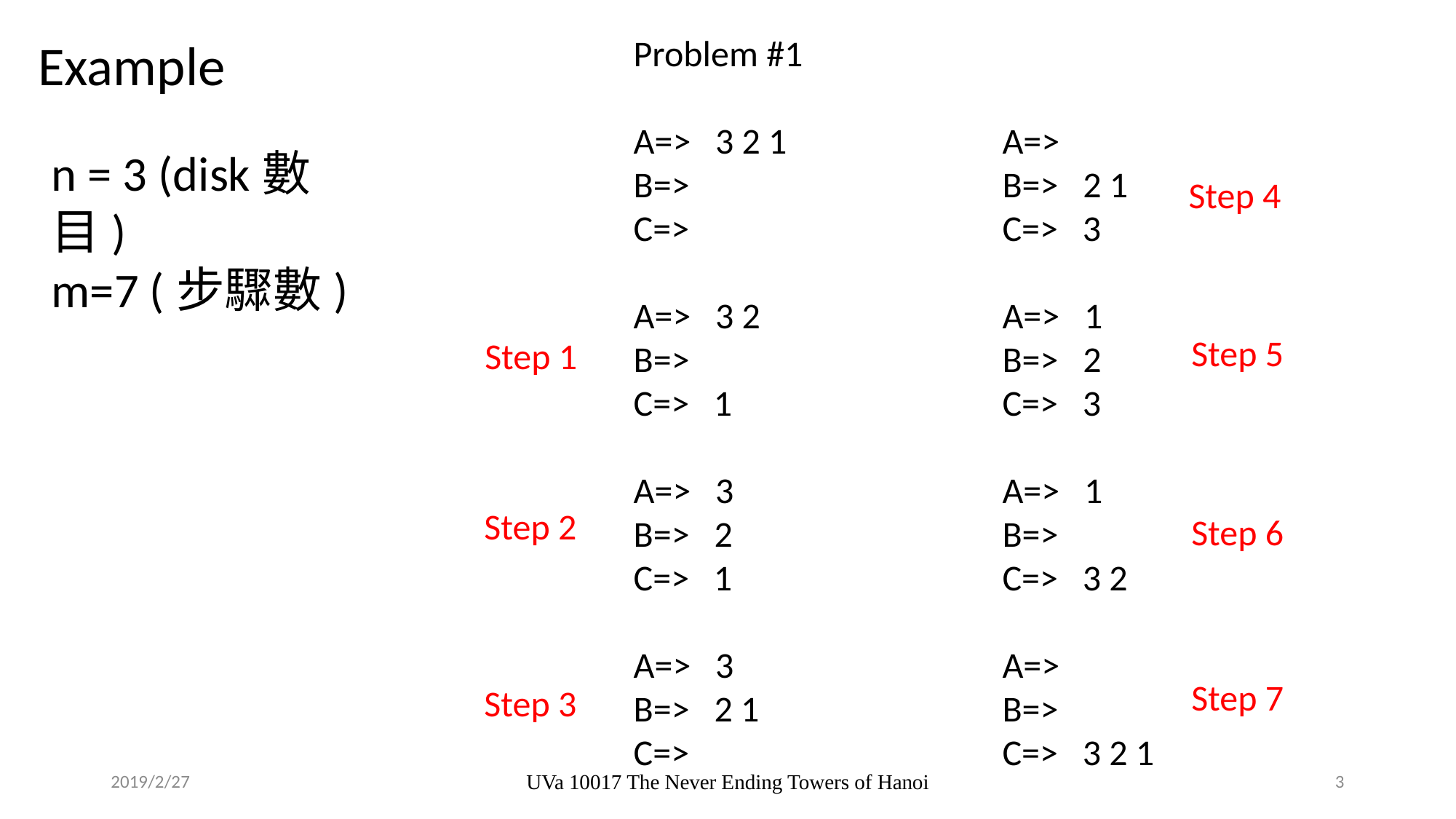

Problem #1

A=>   3 2 1
B=>
C=>

A=>   3 2
B=>
C=>   1

A=>   3
B=>   2
C=>   1

A=>   3
B=>   2 1
C=>

Example

A=>
B=>   2 1
C=>   3

A=>   1
B=>   2
C=>   3

A=>   1
B=>
C=>   3 2

A=>
B=>
C=>   3 2 1
n = 3 (disk數目)
m=7 (步驟數)
Step 4
Step 5
Step 1
Step 2
Step 6
Step 7
Step 3
2019/2/27
UVa 10017 The Never Ending Towers of Hanoi
3